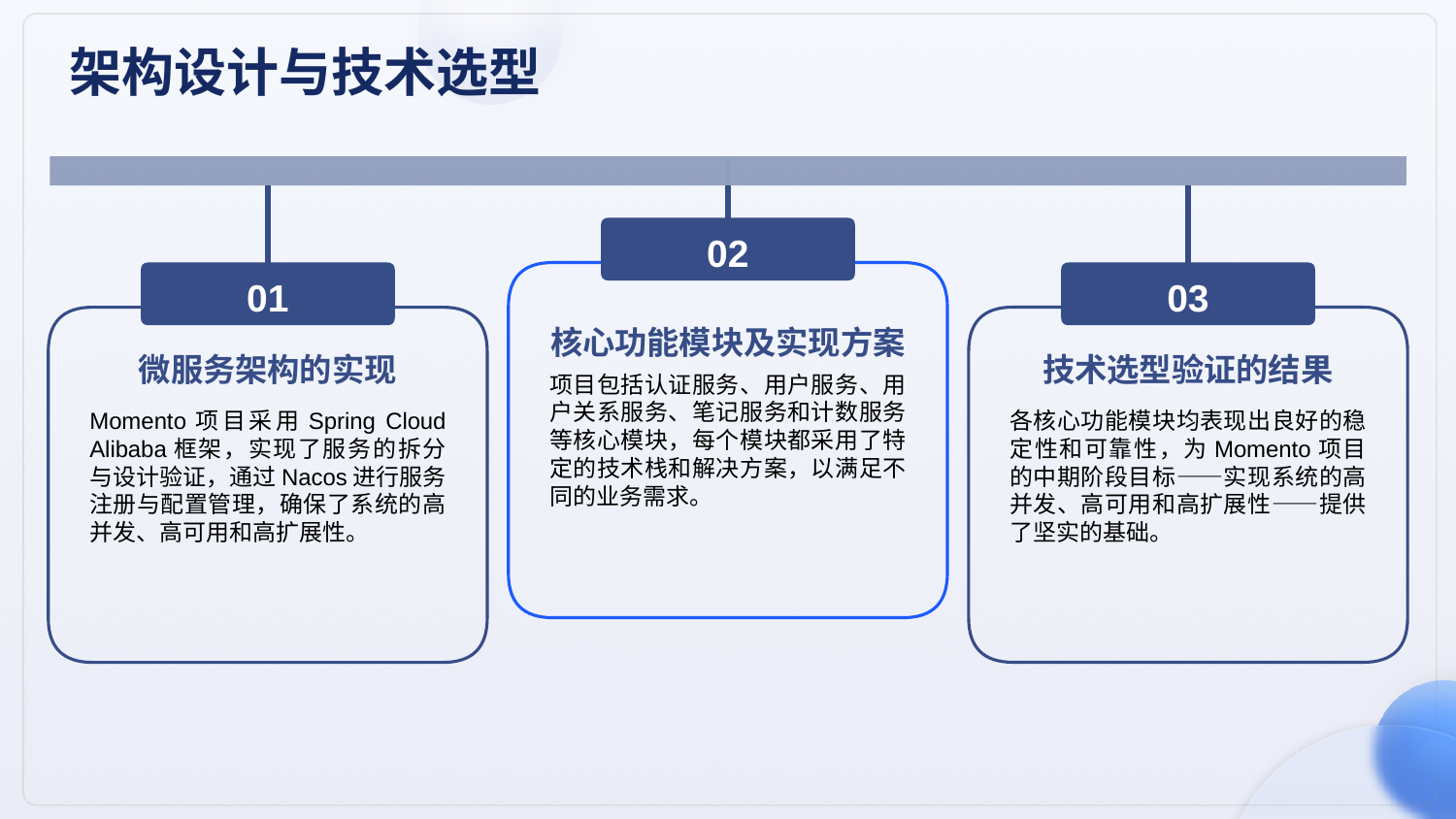

架构设计与技术选型

02

01
03

核心功能模块及实现方案

微服务架构的实现
技术选型验证的结果
项目包括认证服务、用户服务、用户关系服务、笔记服务和计数服务等核心模块，每个模块都采用了特定的技术栈和解决方案，以满足不同的业务需求。
Momento项目采用Spring Cloud Alibaba框架，实现了服务的拆分与设计验证，通过Nacos进行服务注册与配置管理，确保了系统的高并发、高可用和高扩展性。
各核心功能模块均表现出良好的稳定性和可靠性，为Momento项目的中期阶段目标——实现系统的高并发、高可用和高扩展性——提供了坚实的基础。